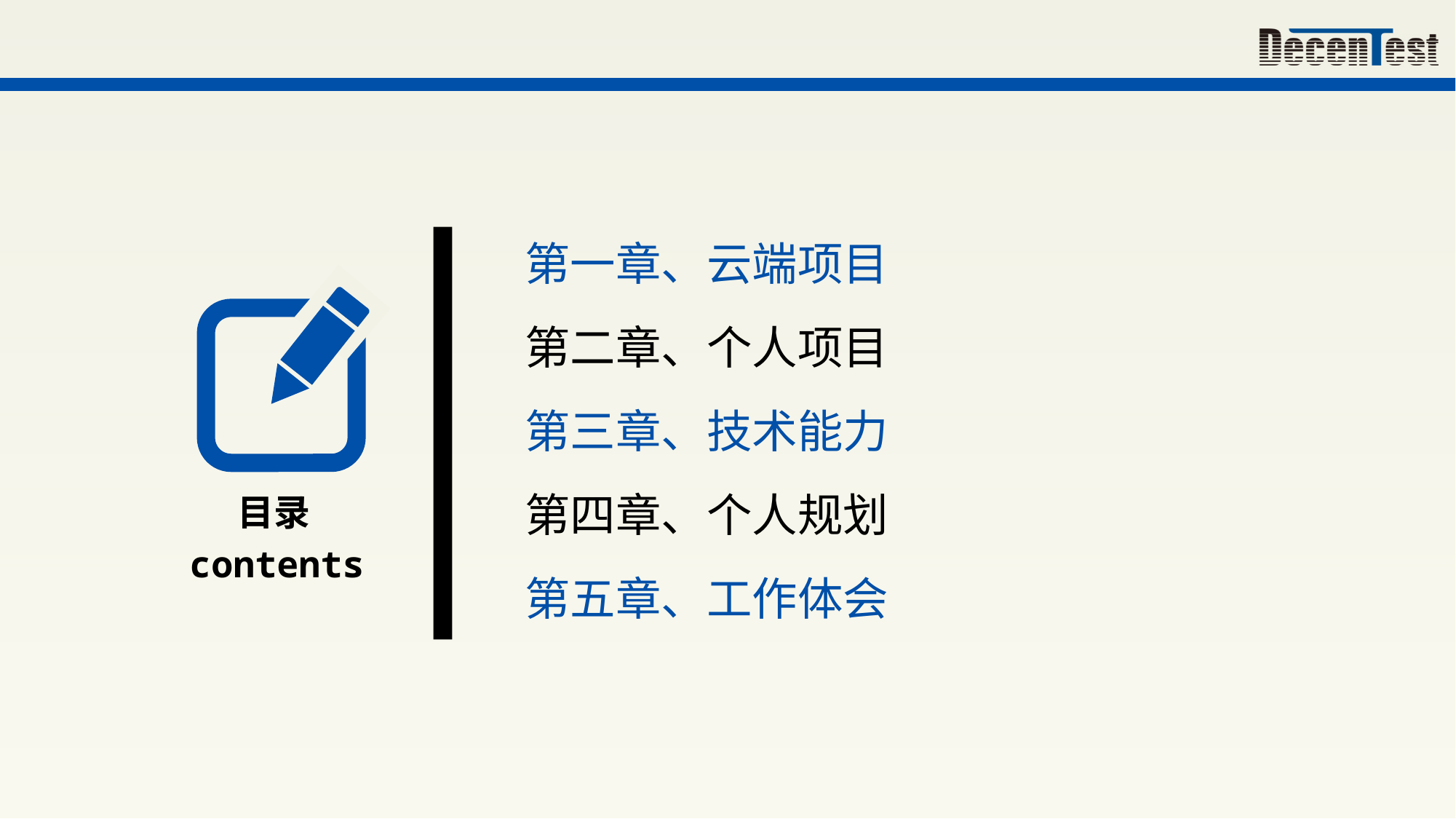

第一章、云端项目

第二章、个人项目
第三章、技术能力
第四章、个人规划
目录
contents
第五章、工作体会

2